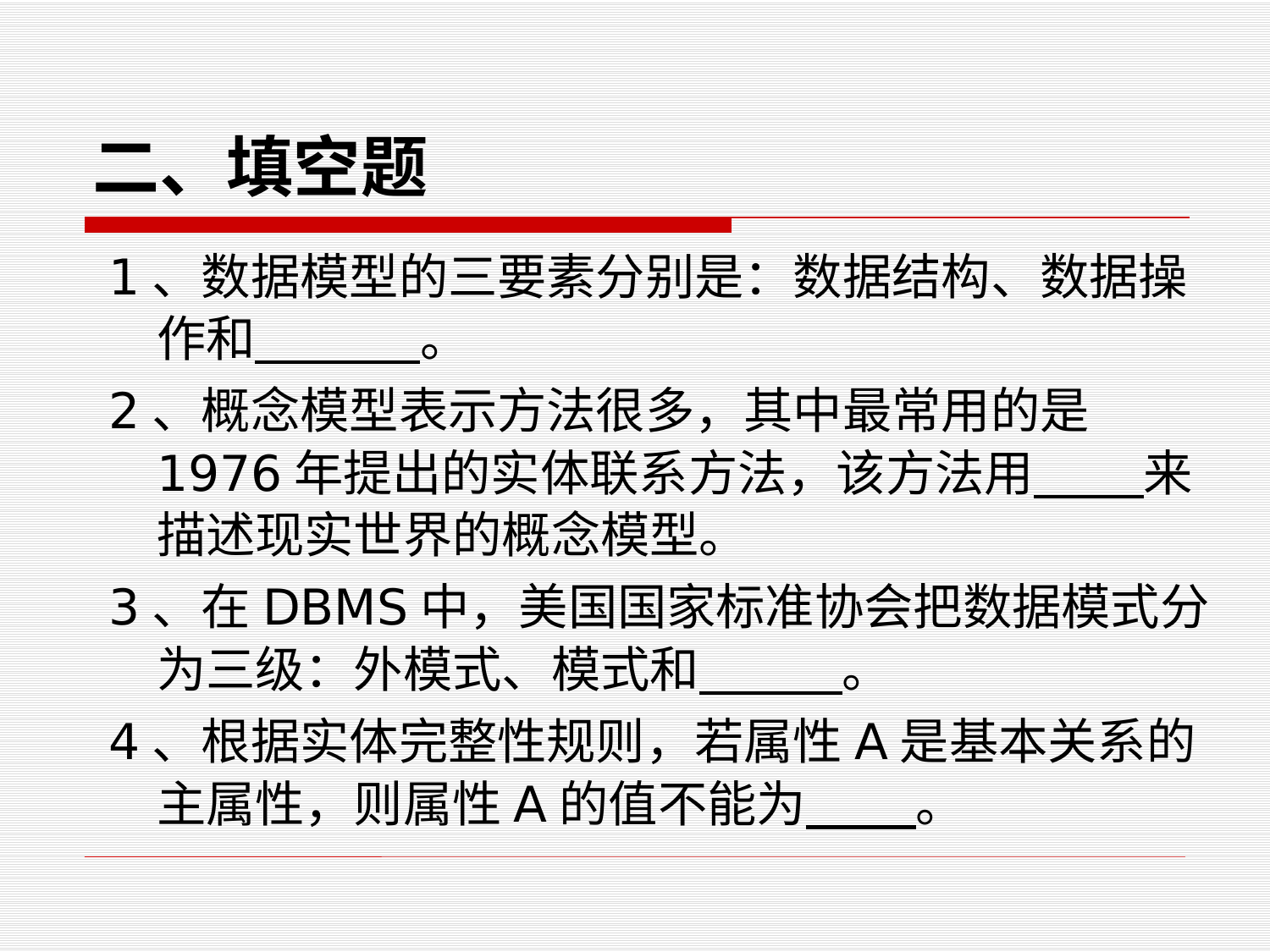

# 二、填空题
1、数据模型的三要素分别是：数据结构、数据操作和               。
2、概念模型表示方法很多，其中最常用的是1976年提出的实体联系方法，该方法用          来描述现实世界的概念模型。
3、在DBMS中，美国国家标准协会把数据模式分为三级：外模式、模式和             。
4、根据实体完整性规则，若属性A是基本关系的主属性，则属性A的值不能为          。